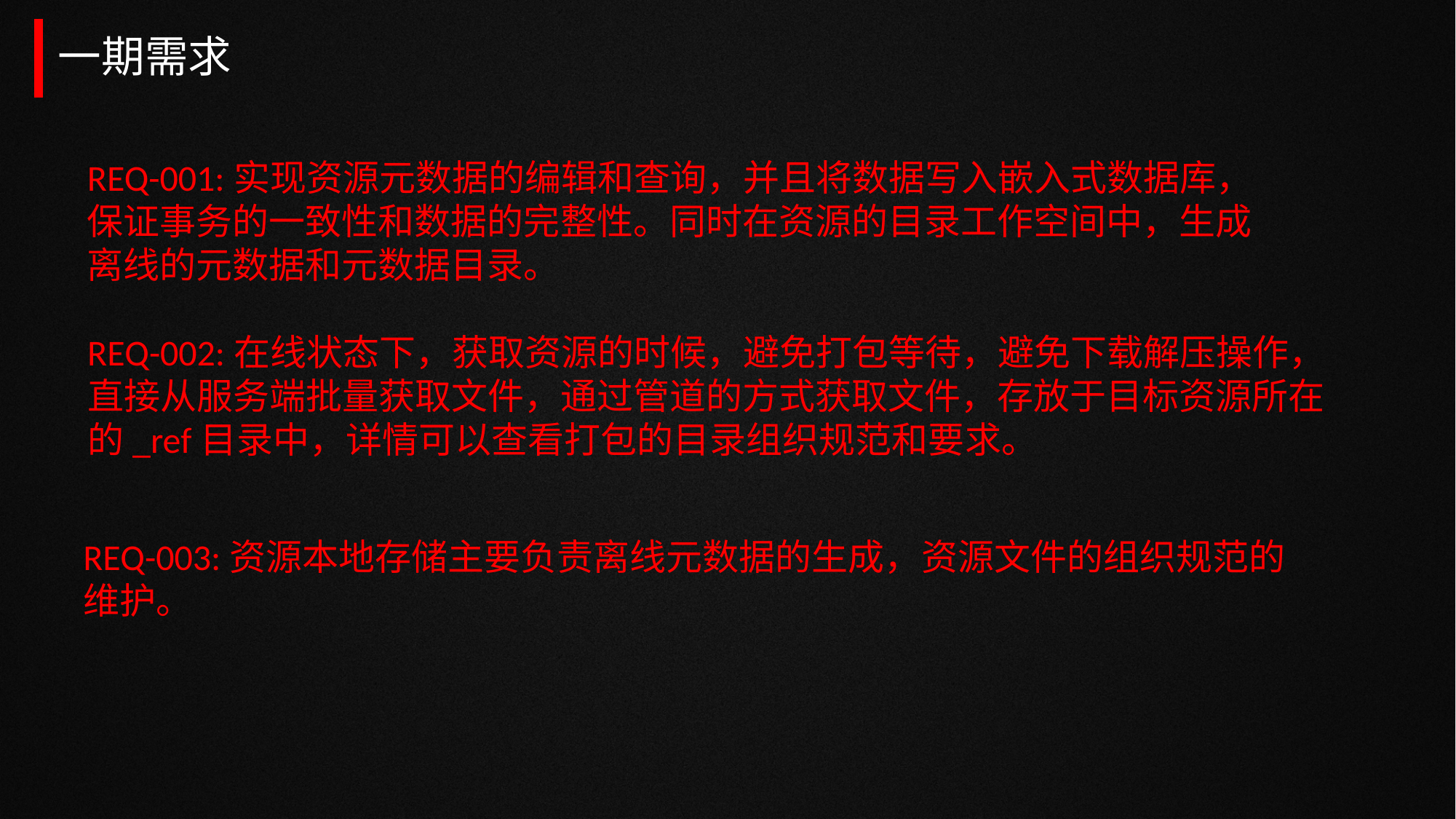

# 一期需求

REQ-001:实现资源元数据的编辑和查询，并且将数据写入嵌入式数据库，
保证事务的一致性和数据的完整性。同时在资源的目录工作空间中，生成
离线的元数据和元数据目录。
REQ-002:在线状态下，获取资源的时候，避免打包等待，避免下载解压操作，
直接从服务端批量获取文件，通过管道的方式获取文件，存放于目标资源所在
的_ref目录中，详情可以查看打包的目录组织规范和要求。
REQ-003:资源本地存储主要负责离线元数据的生成，资源文件的组织规范的
维护。